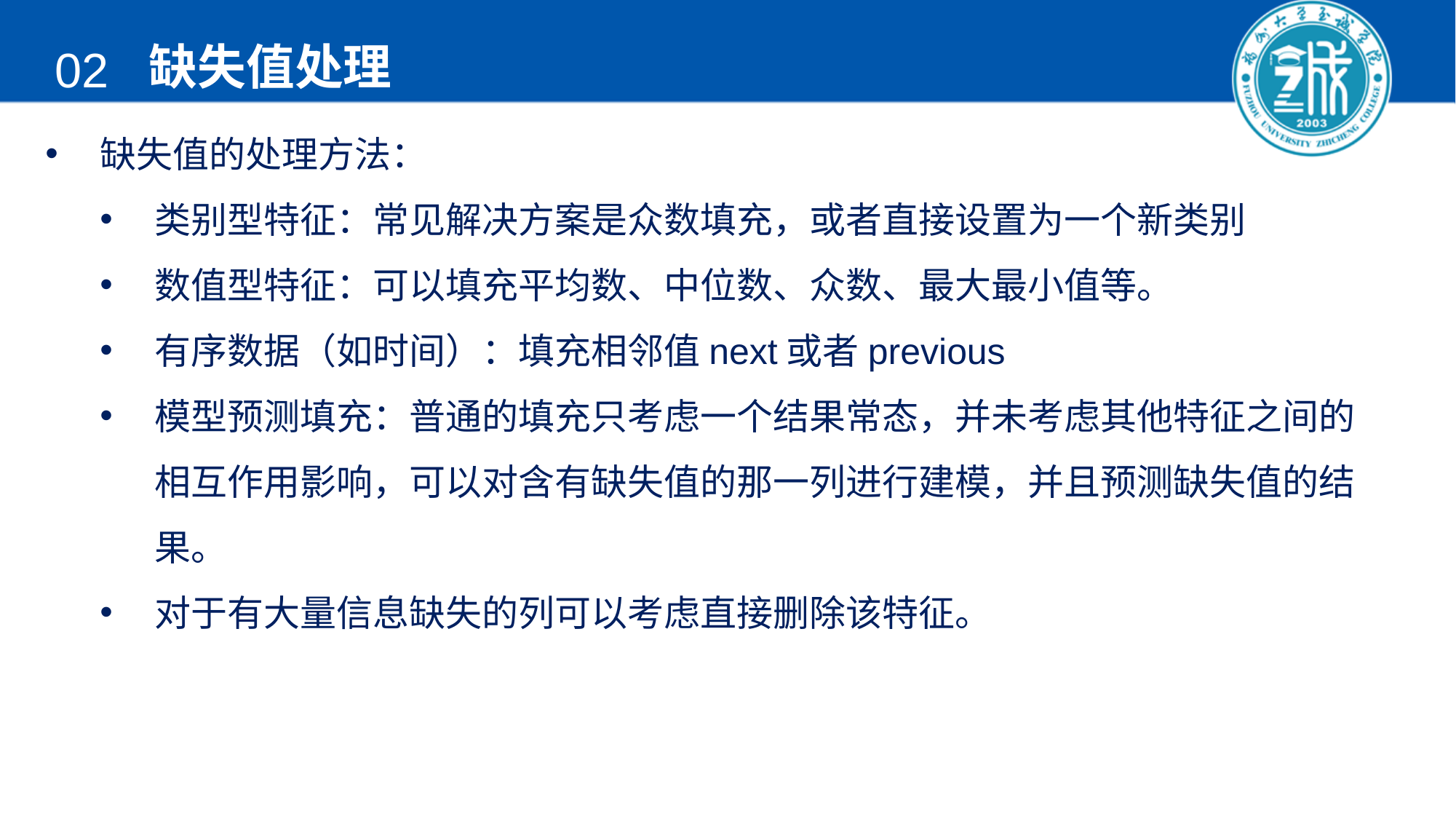

缺失值处理
02
缺失值的处理方法：
类别型特征：常见解决方案是众数填充，或者直接设置为一个新类别
数值型特征：可以填充平均数、中位数、众数、最大最小值等。
有序数据（如时间）：填充相邻值next或者previous
模型预测填充：普通的填充只考虑一个结果常态，并未考虑其他特征之间的相互作用影响，可以对含有缺失值的那一列进行建模，并且预测缺失值的结果。
对于有大量信息缺失的列可以考虑直接删除该特征。